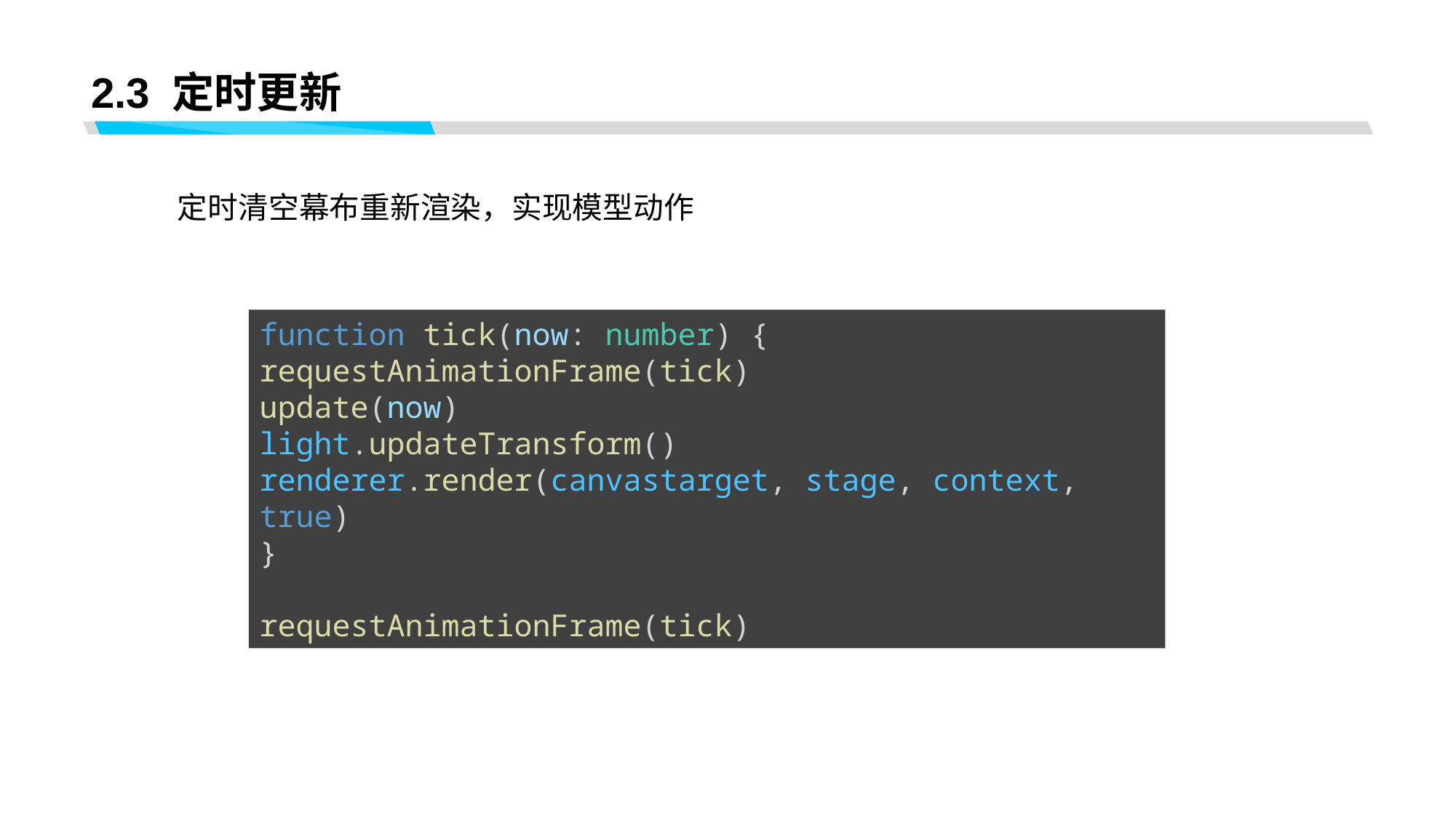

# 2.3 定时更新
定时清空幕布重新渲染，实现模型动作
function tick(now: number) {
requestAnimationFrame(tick)
update(now)
light.updateTransform()
renderer.render(canvastarget, stage, context, true)
}
requestAnimationFrame(tick)